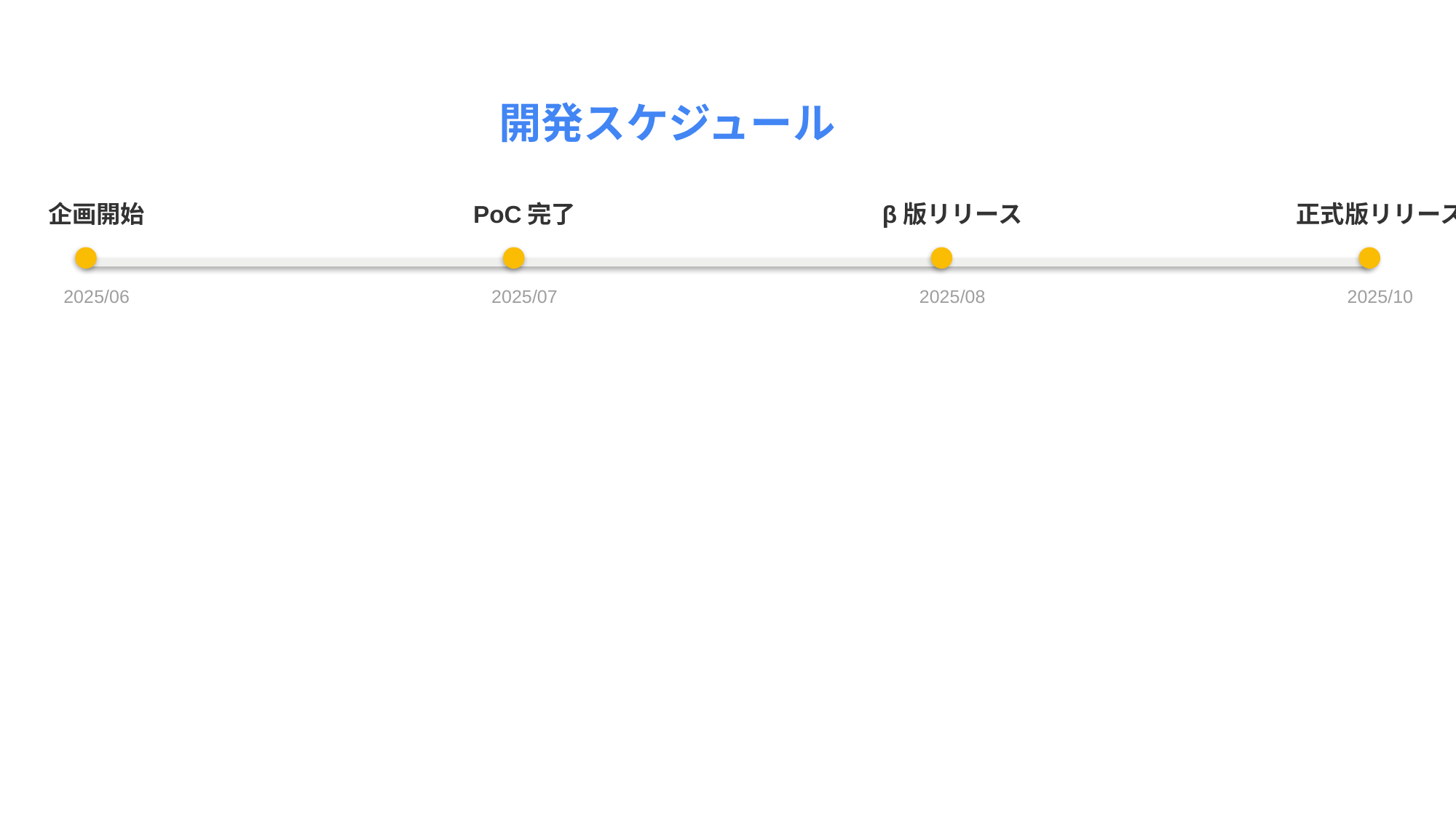

開発スケジュール
企画開始
PoC完了
β版リリース
正式版リリース

2025/06
2025/07
2025/08
2025/10